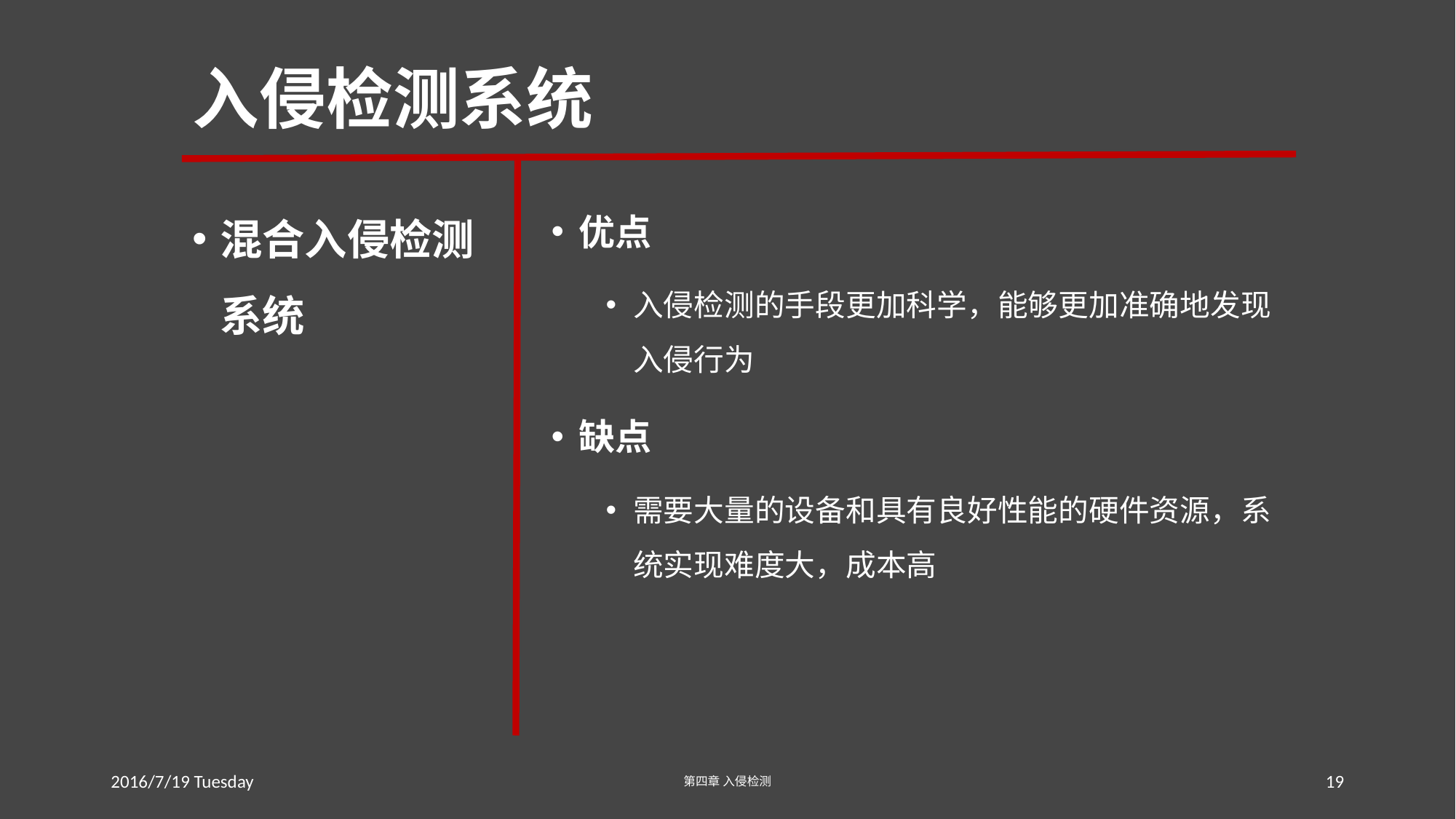

# 入侵检测系统
混合入侵检测系统
优点
入侵检测的手段更加科学，能够更加准确地发现入侵行为
缺点
需要大量的设备和具有良好性能的硬件资源，系统实现难度大，成本高
2016/7/19 Tuesday
第四章 入侵检测
19